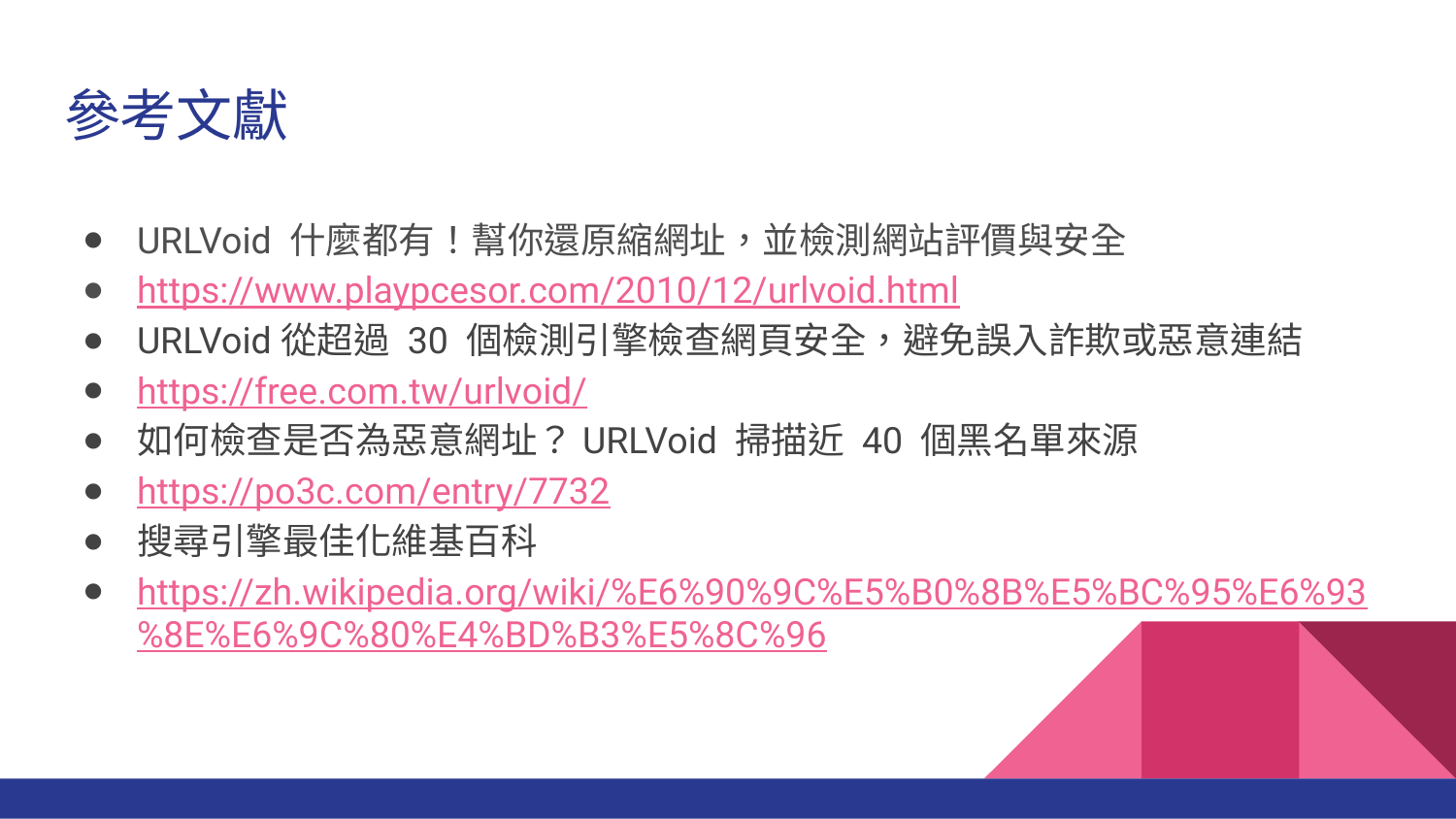

# 參考文獻
URLVoid 什麼都有！幫你還原縮網址，並檢測網站評價與安全
https://www.playpcesor.com/2010/12/urlvoid.html
URLVoid從超過 30 個檢測引擎檢查網頁安全，避免誤入詐欺或惡意連結
https://free.com.tw/urlvoid/
如何檢查是否為惡意網址？URLVoid 掃描近 40 個黑名單來源
https://po3c.com/entry/7732
搜尋引擎最佳化維基百科
https://zh.wikipedia.org/wiki/%E6%90%9C%E5%B0%8B%E5%BC%95%E6%93%8E%E6%9C%80%E4%BD%B3%E5%8C%96